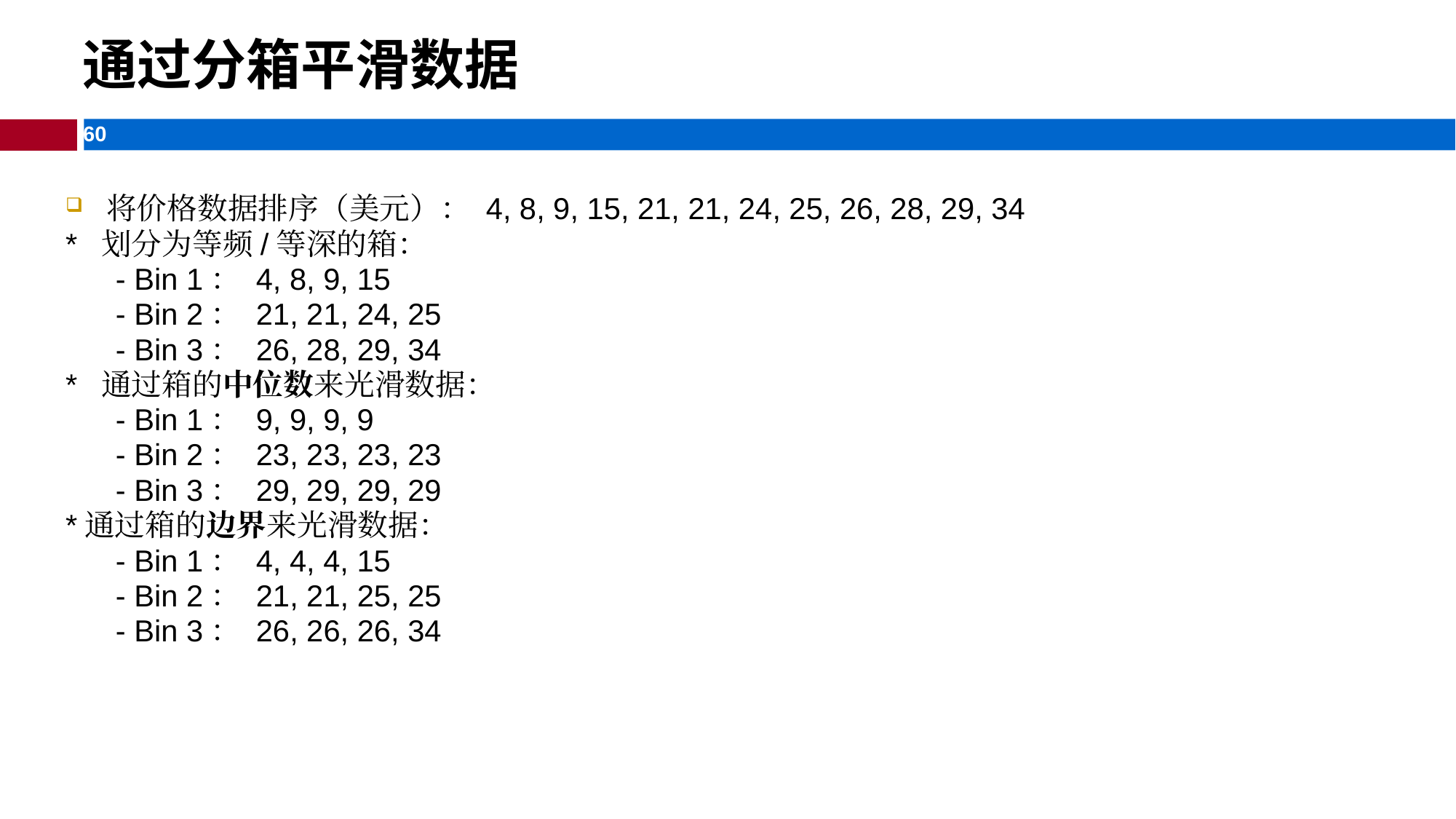

通过分箱平滑数据
将价格数据排序（美元）： 4, 8, 9, 15, 21, 21, 24, 25, 26, 28, 29, 34
*  划分为等频/等深的箱：
      - Bin 1： 4, 8, 9, 15
      - Bin 2： 21, 21, 24, 25
      - Bin 3： 26, 28, 29, 34
*  通过箱的中位数来光滑数据：
      - Bin 1： 9, 9, 9, 9
      - Bin 2： 23, 23, 23, 23
      - Bin 3： 29, 29, 29, 29
*通过箱的边界来光滑数据：
      - Bin 1： 4, 4, 4, 15
      - Bin 2： 21, 21, 25, 25
      - Bin 3： 26, 26, 26, 34